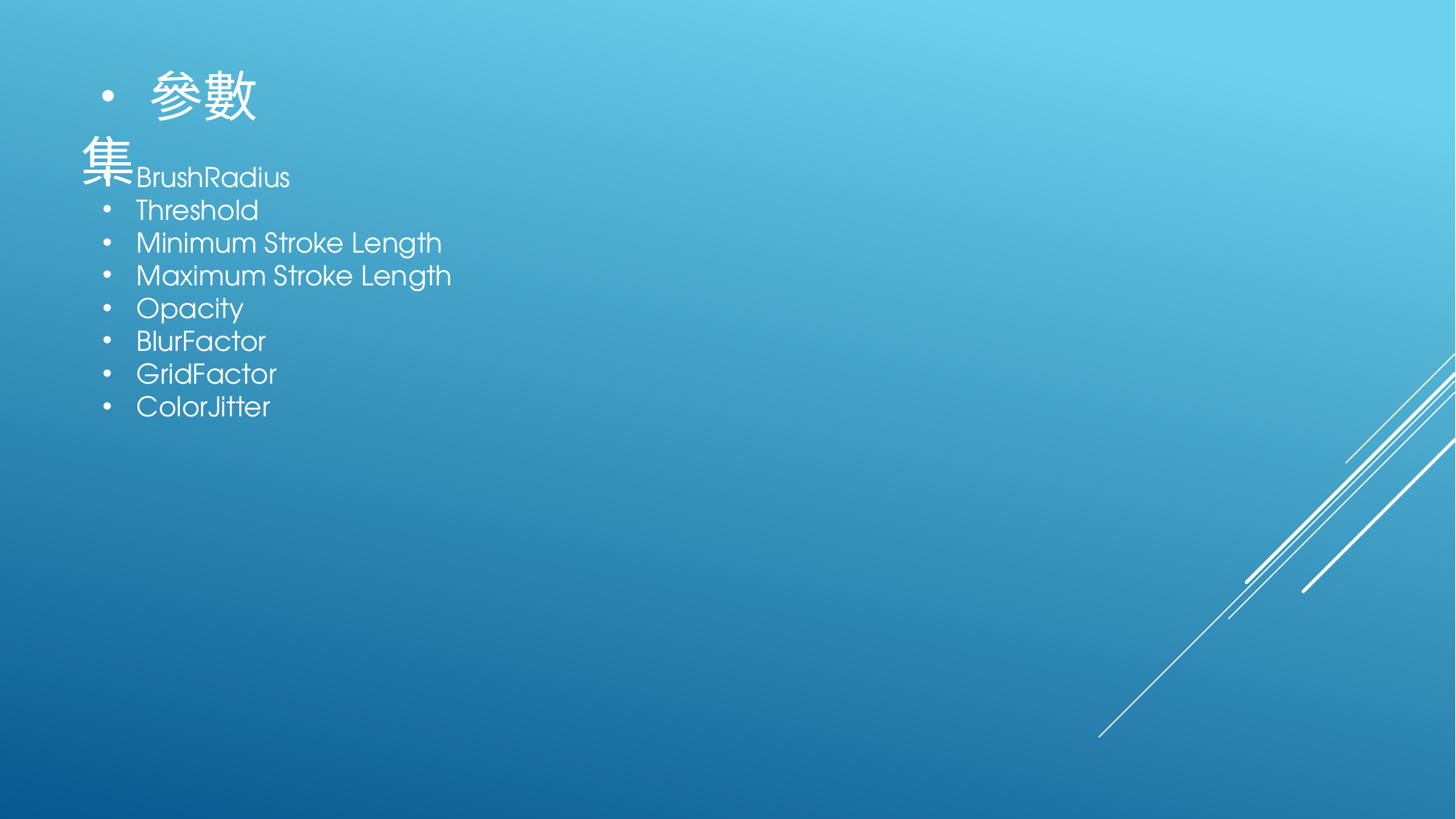

•參數集
BrushRadius
Threshold
Minimum Stroke Length
Maximum Stroke Length
Opacity
BlurFactor
GridFactor
ColorJitter